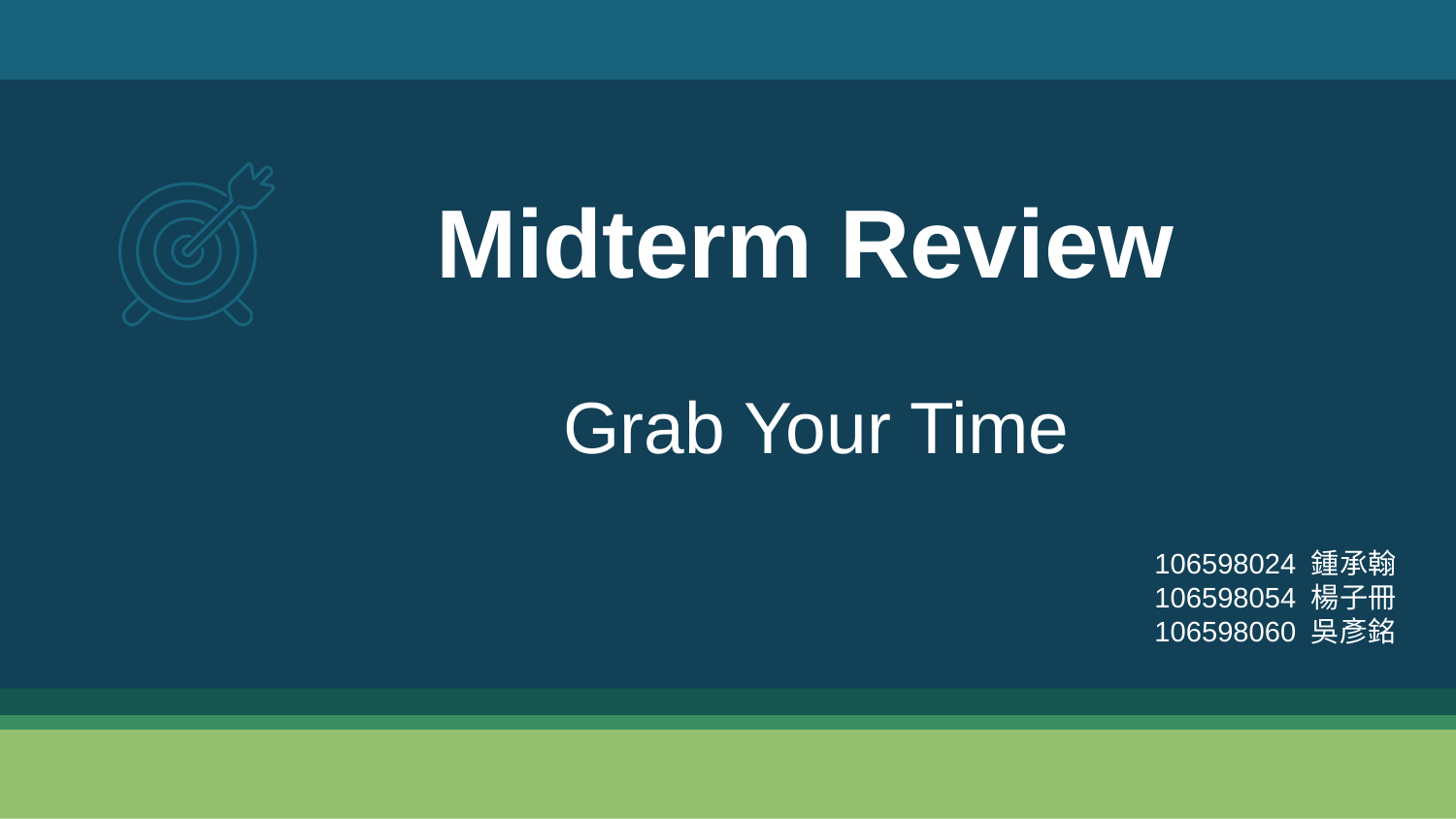

# Midterm Review

Grab Your Time
106598024 鍾承翰
106598054 楊子冊
106598060 吳彥銘